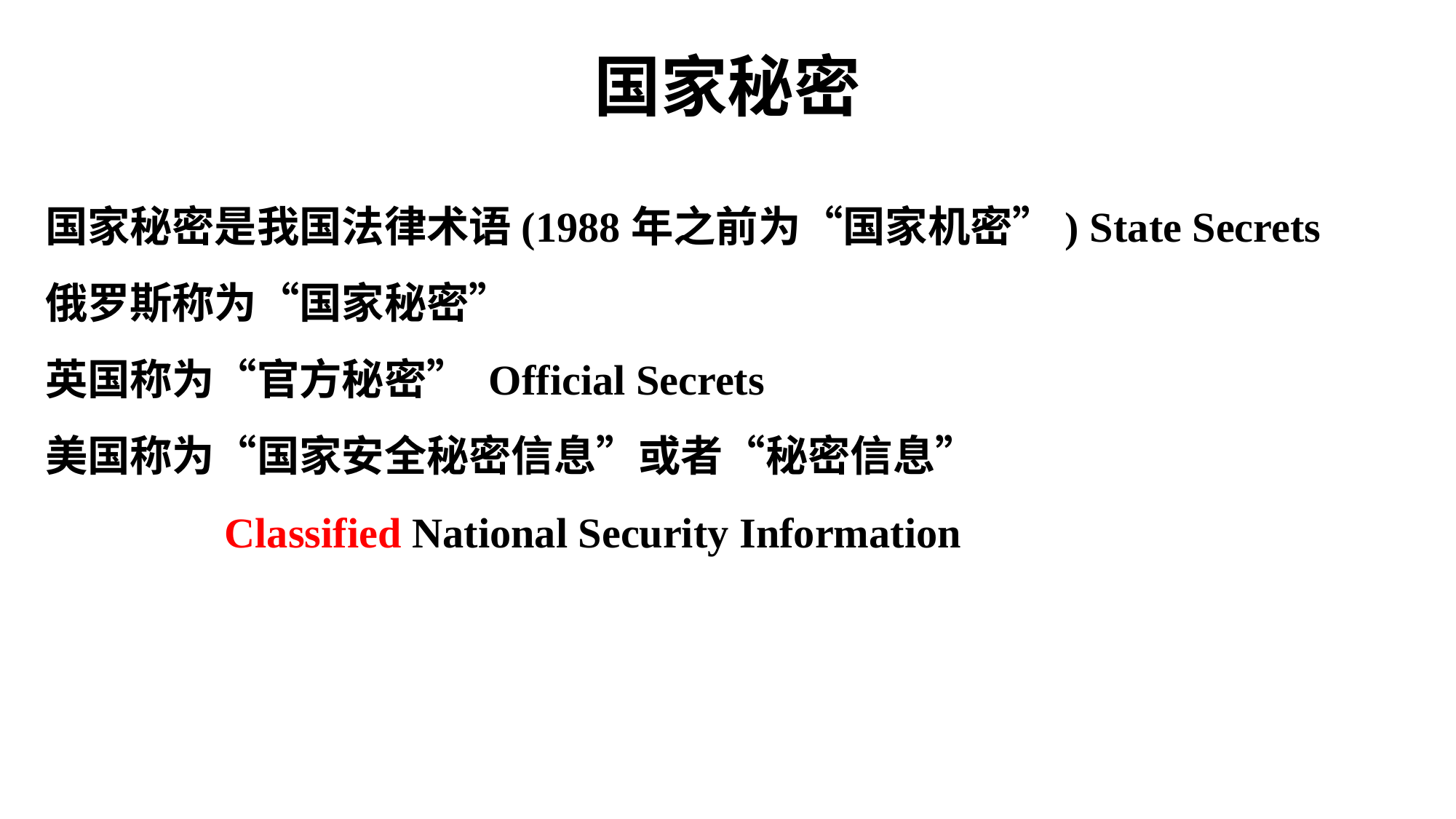

# 国家秘密
国家秘密是我国法律术语(1988年之前为“国家机密”) State Secrets
俄罗斯称为“国家秘密”
英国称为“官方秘密” Official Secrets
美国称为“国家安全秘密信息”或者“秘密信息”
                 Classified National Security Information